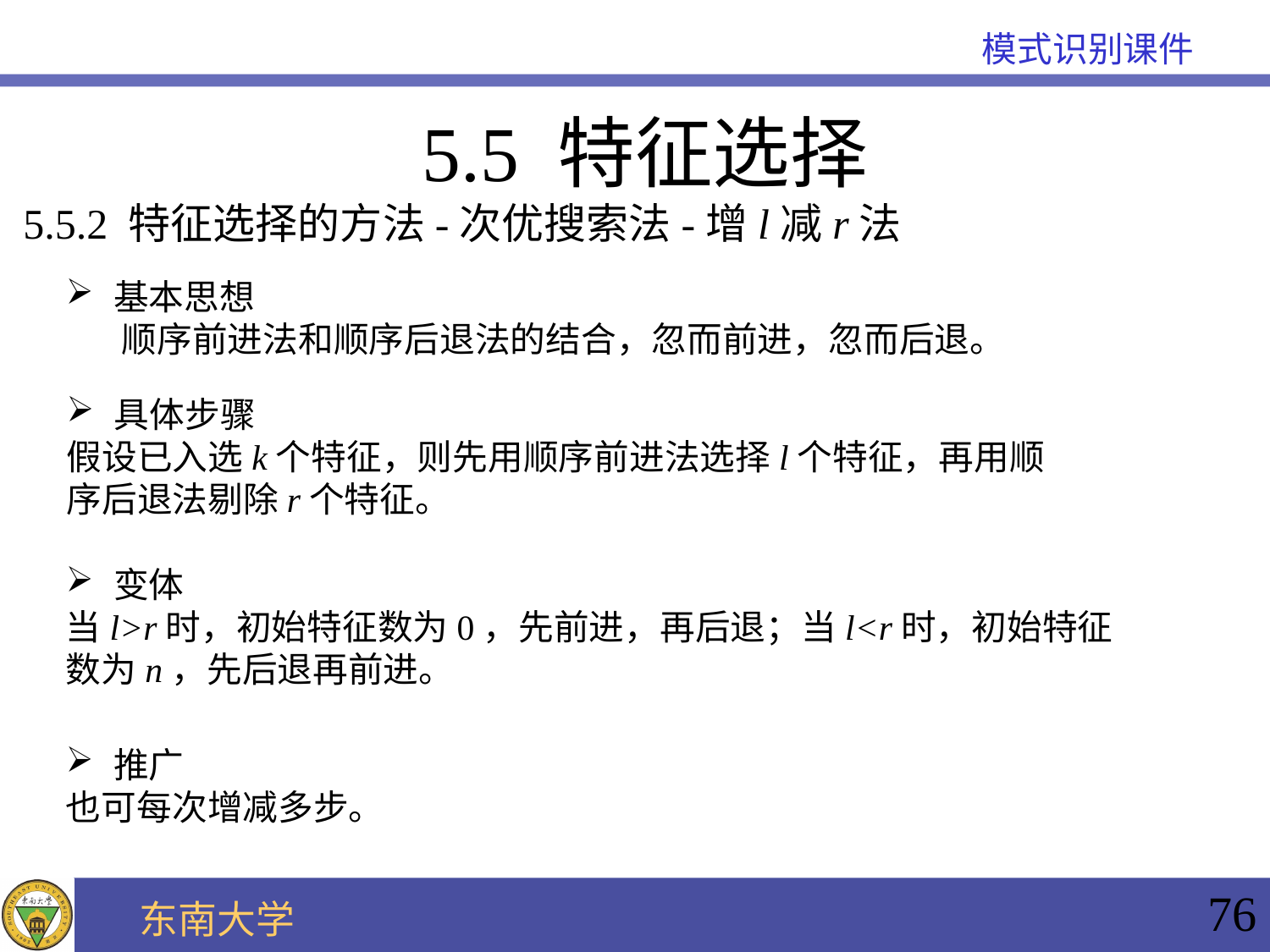

# 5.5 特征选择
5.5.2 特征选择的方法-次优搜索法-增l减r法
基本思想
      顺序前进法和顺序后退法的结合，忽而前进，忽而后退。
具体步骤
假设已入选k个特征，则先用顺序前进法选择l个特征，再用顺序后退法剔除r个特征。
变体
当l>r时，初始特征数为0，先前进，再后退；当l<r时，初始特征数为n，先后退再前进。
推广
也可每次增减多步。
76